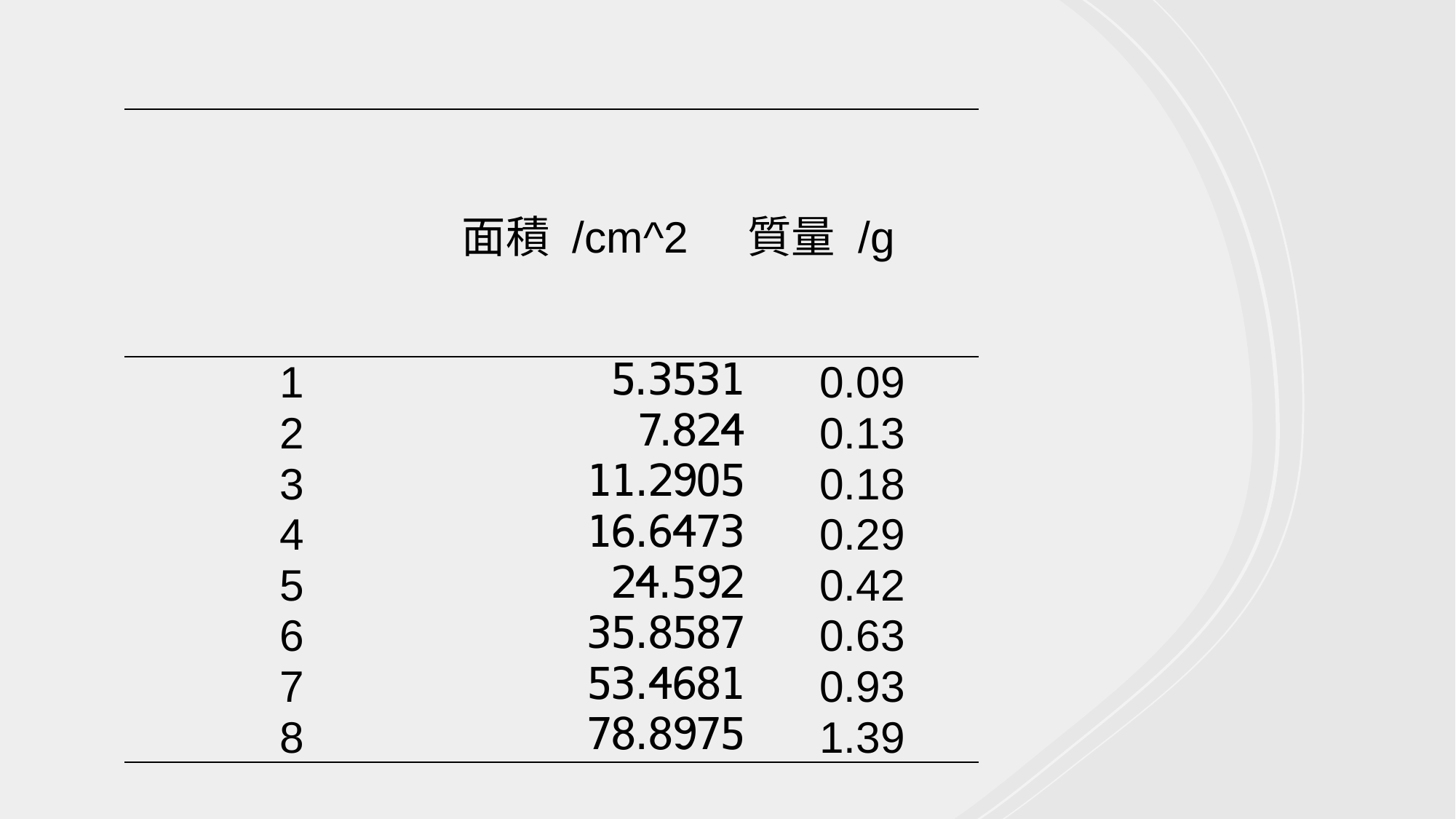

|  | 面積 /cm^2 | 質量 /g |
| --- | --- | --- |
| 1 | 5.3531 | 0.09 |
| 2 | 7.824 | 0.13 |
| 3 | 11.2905 | 0.18 |
| 4 | 16.6473 | 0.29 |
| 5 | 24.592 | 0.42 |
| 6 | 35.8587 | 0.63 |
| 7 | 53.4681 | 0.93 |
| 8 | 78.8975 | 1.39 |